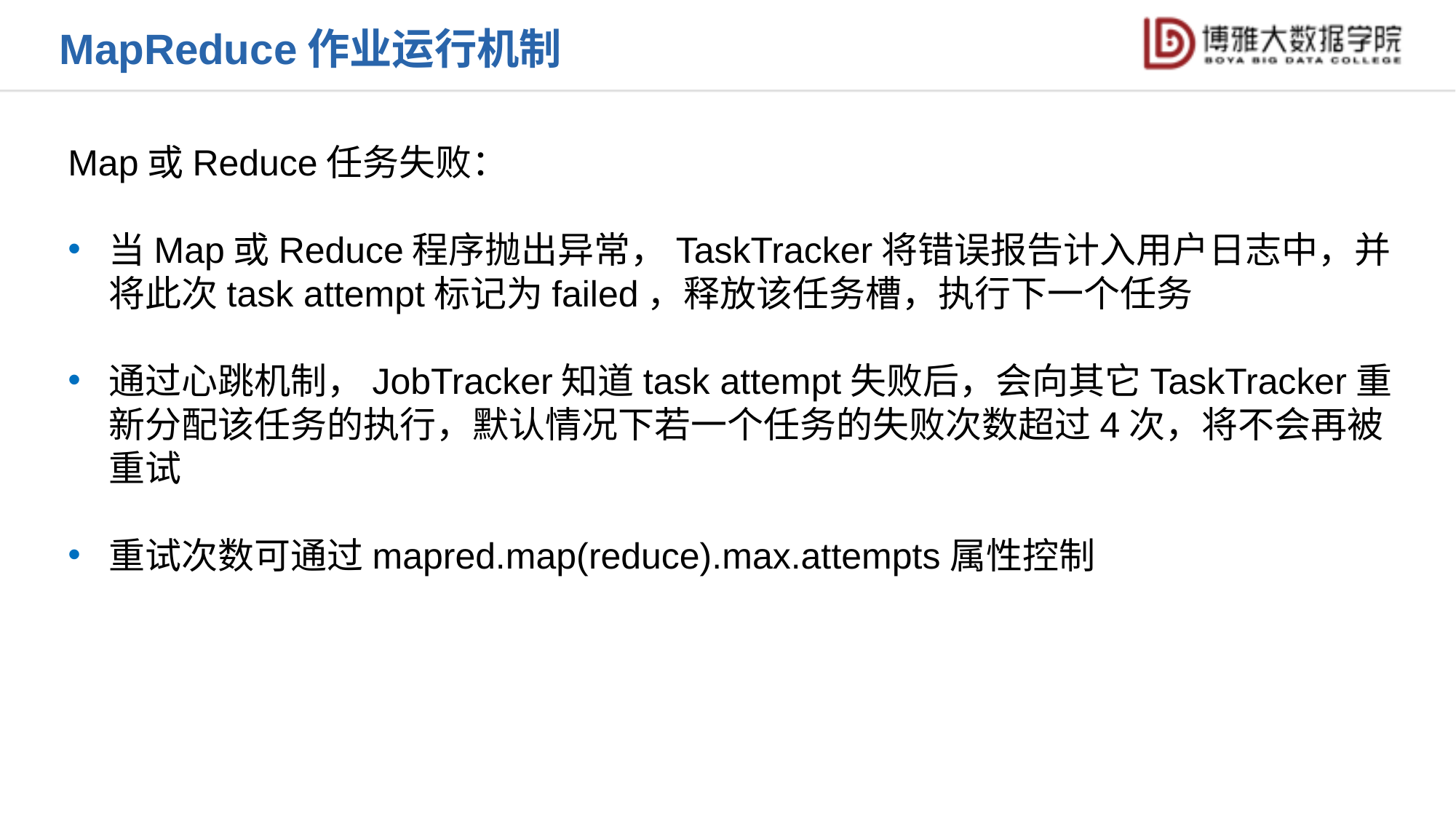

MapReduce作业运行机制

Map或Reduce任务失败：

当Map或Reduce程序抛出异常，TaskTracker将错误报告计入用户日志中，并将此次task attempt标记为failed，释放该任务槽，执行下一个任务

通过心跳机制，JobTracker知道task attempt失败后，会向其它TaskTracker重新分配该任务的执行，默认情况下若一个任务的失败次数超过4次，将不会再被重试

重试次数可通过mapred.map(reduce).max.attempts属性控制